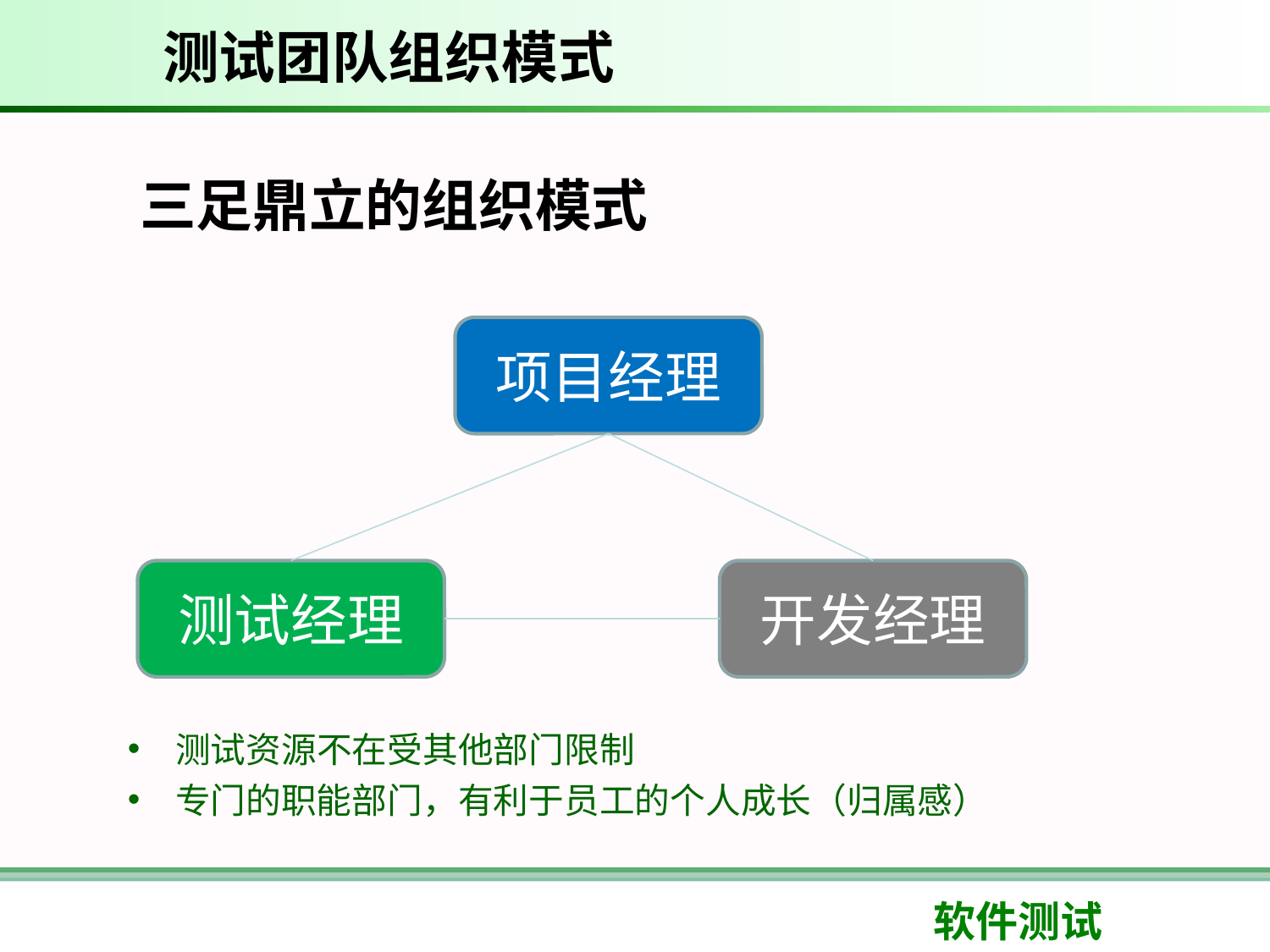

测试团队组织模式
# 三足鼎立的组织模式
项目经理
测试经理
开发经理
测试资源不在受其他部门限制
专门的职能部门，有利于员工的个人成长（归属感）